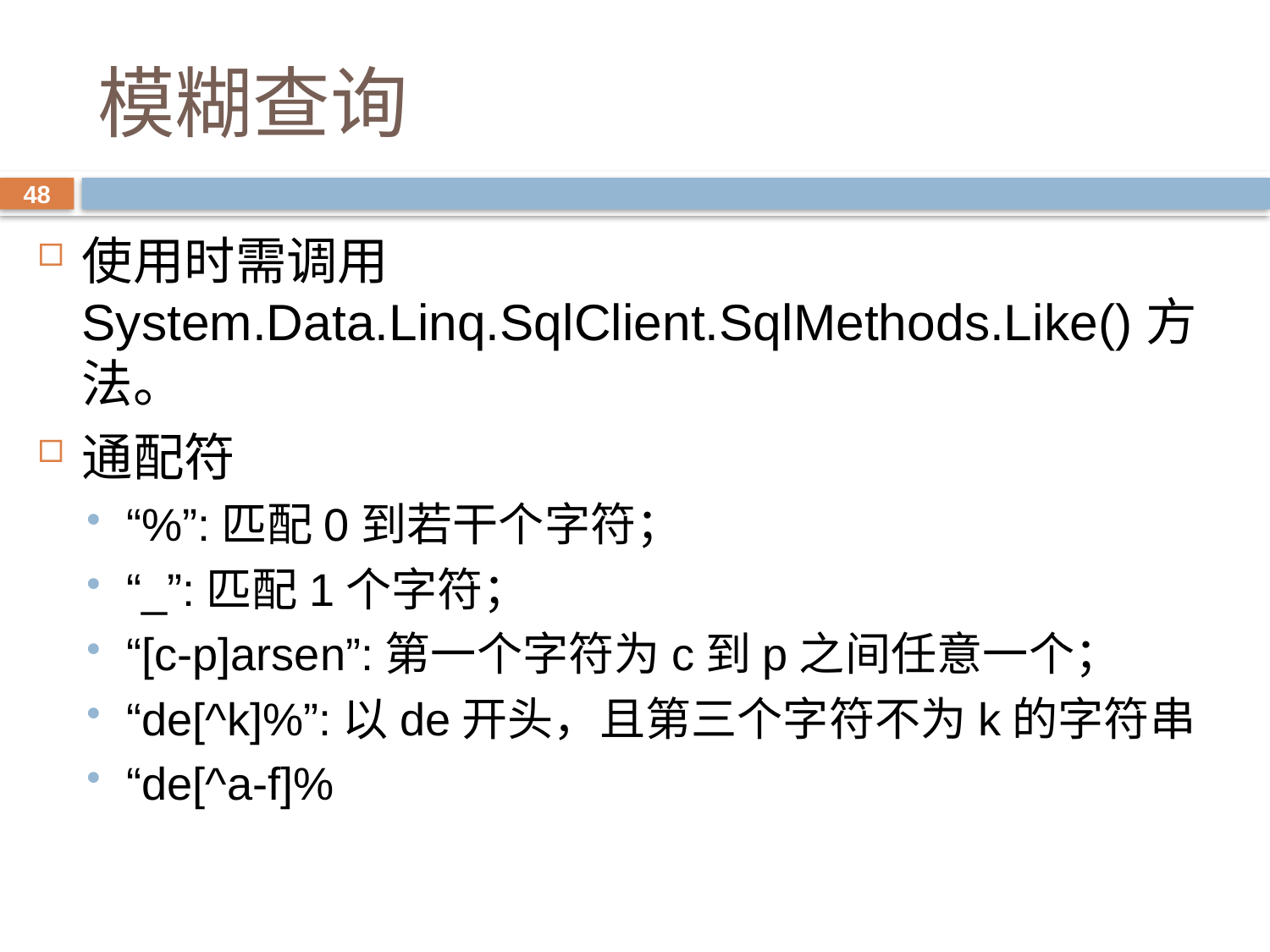

# 模糊查询
48
使用时需调用System.Data.Linq.SqlClient.SqlMethods.Like()方法。
通配符
“%”:匹配0到若干个字符；
“_”:匹配1个字符；
“[c-p]arsen”:第一个字符为c到p之间任意一个；
“de[^k]%”:以de开头，且第三个字符不为k的字符串
“de[^a-f]%